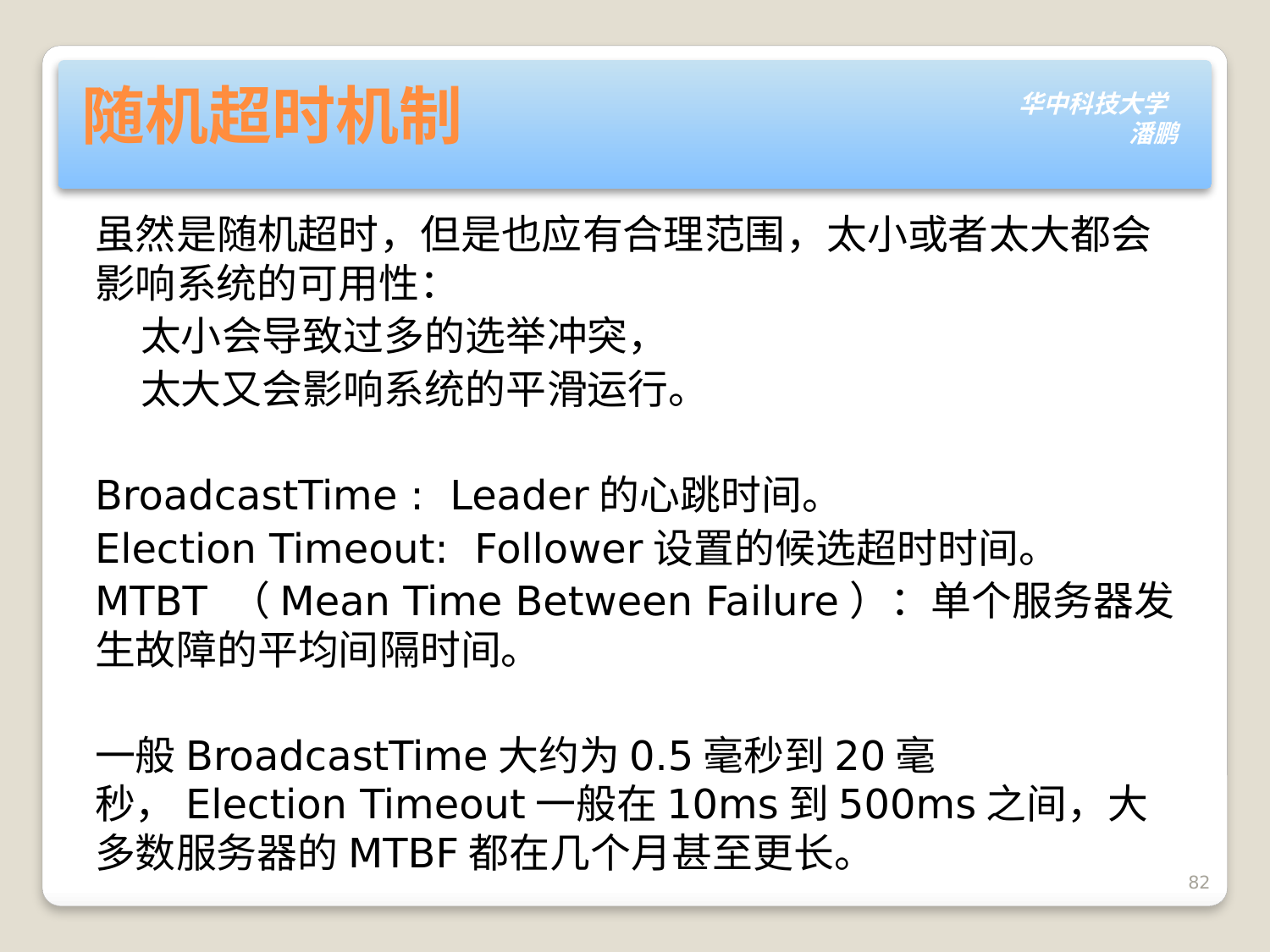

# 随机超时机制
虽然是随机超时，但是也应有合理范围，太小或者太大都会影响系统的可用性：
    太小会导致过多的选举冲突，
    太大又会影响系统的平滑运行。

BroadcastTime :  Leader的心跳时间。
Election Timeout:  Follower设置的候选超时时间。
MTBT （Mean Time Between Failure）：单个服务器发生故障的平均间隔时间。

一般BroadcastTime大约为0.5毫秒到20毫秒，Election Timeout一般在10ms到500ms之间，大多数服务器的MTBF都在几个月甚至更长。
82